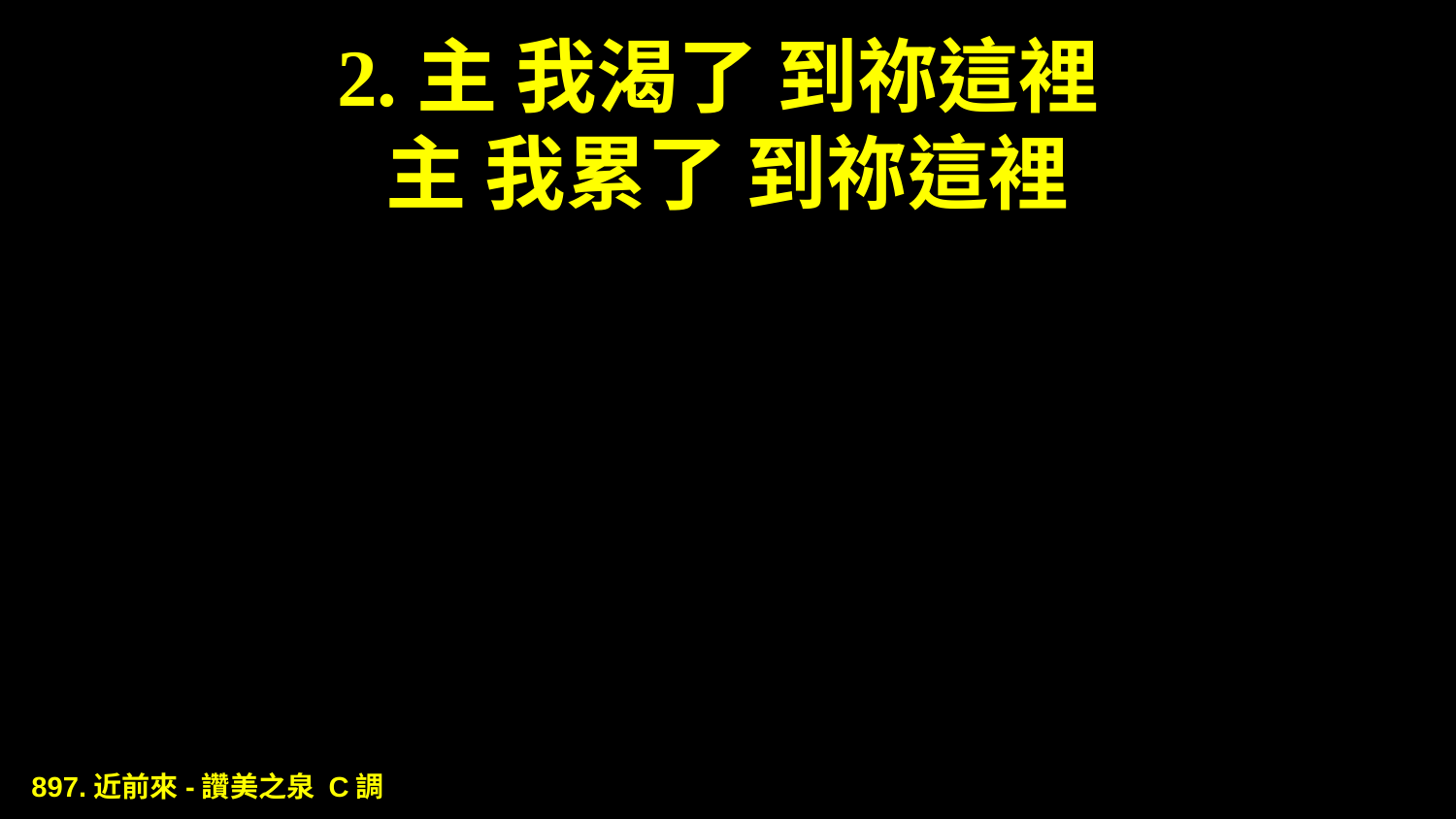

# 2.主 我渴了 到祢這裡 主 我累了 到祢這裡
897.近前來-讚美之泉 C調